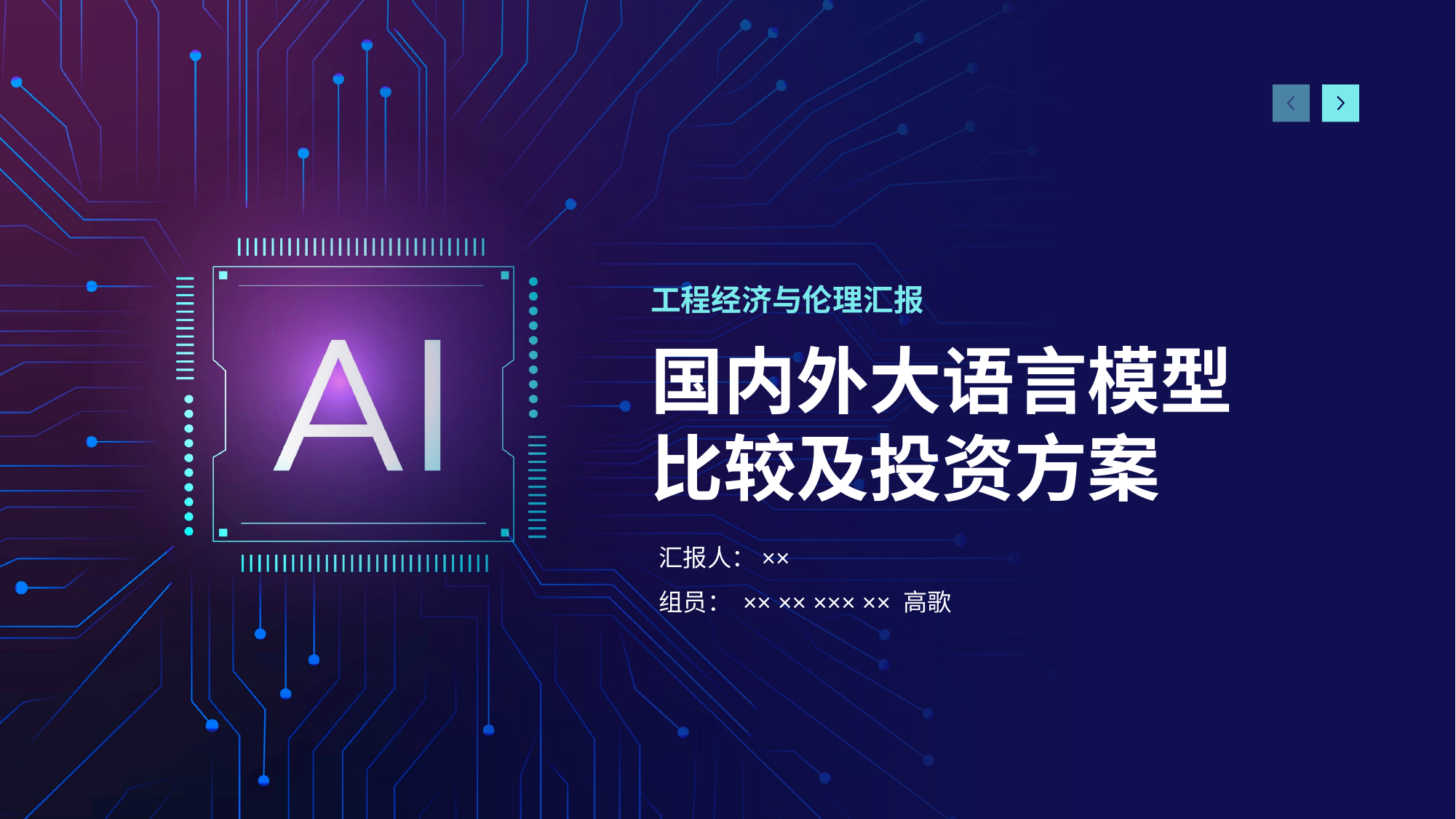

# 工程经济与伦理汇报
国内外大语言模型比较及投资方案
汇报人：××
组员： ×× ×× ××× ×× 高歌